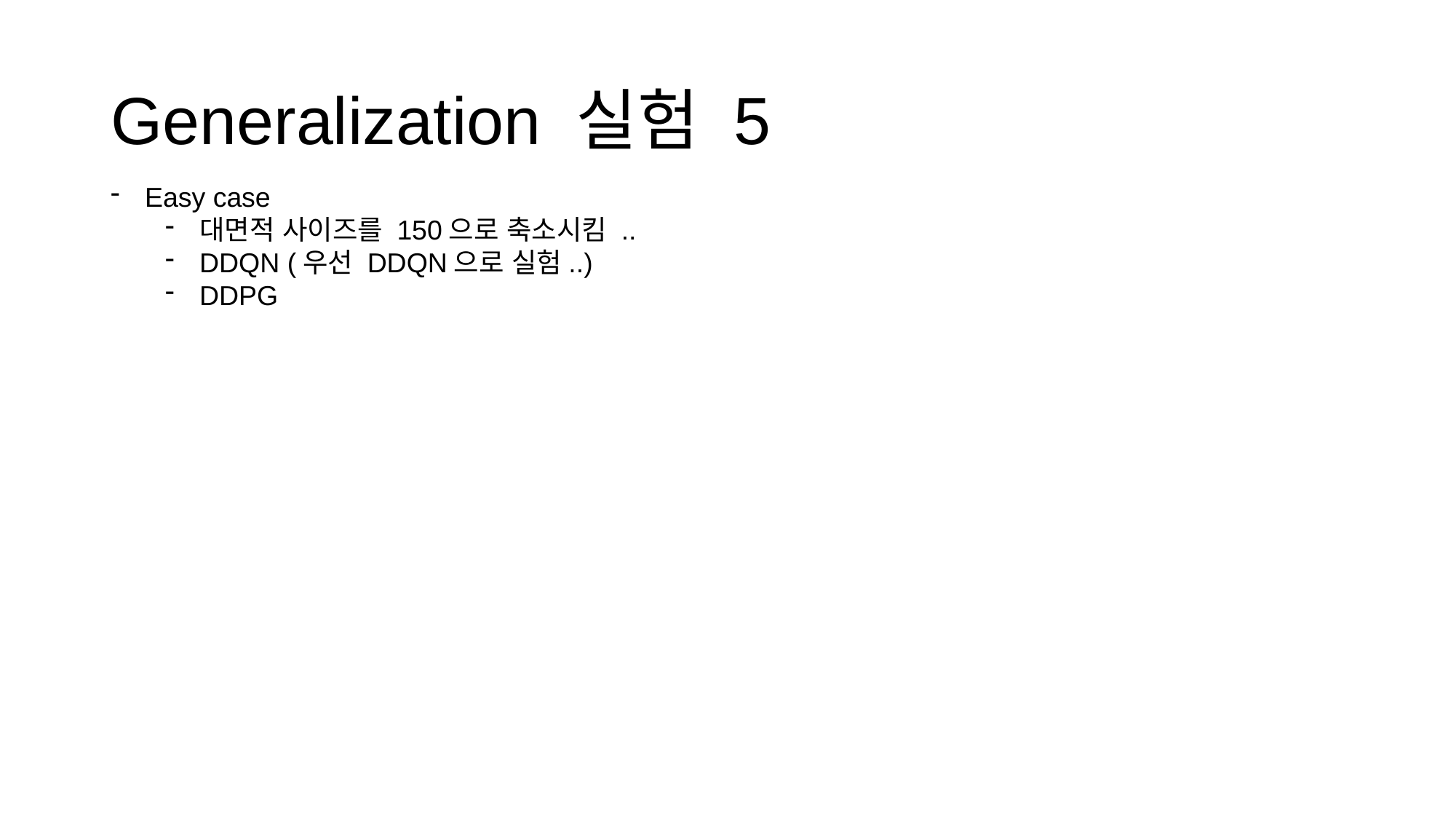

# Generalization 실험 5
Easy case
대면적 사이즈를 150으로 축소시킴 ..
DDQN (우선 DDQN으로 실험..)
DDPG